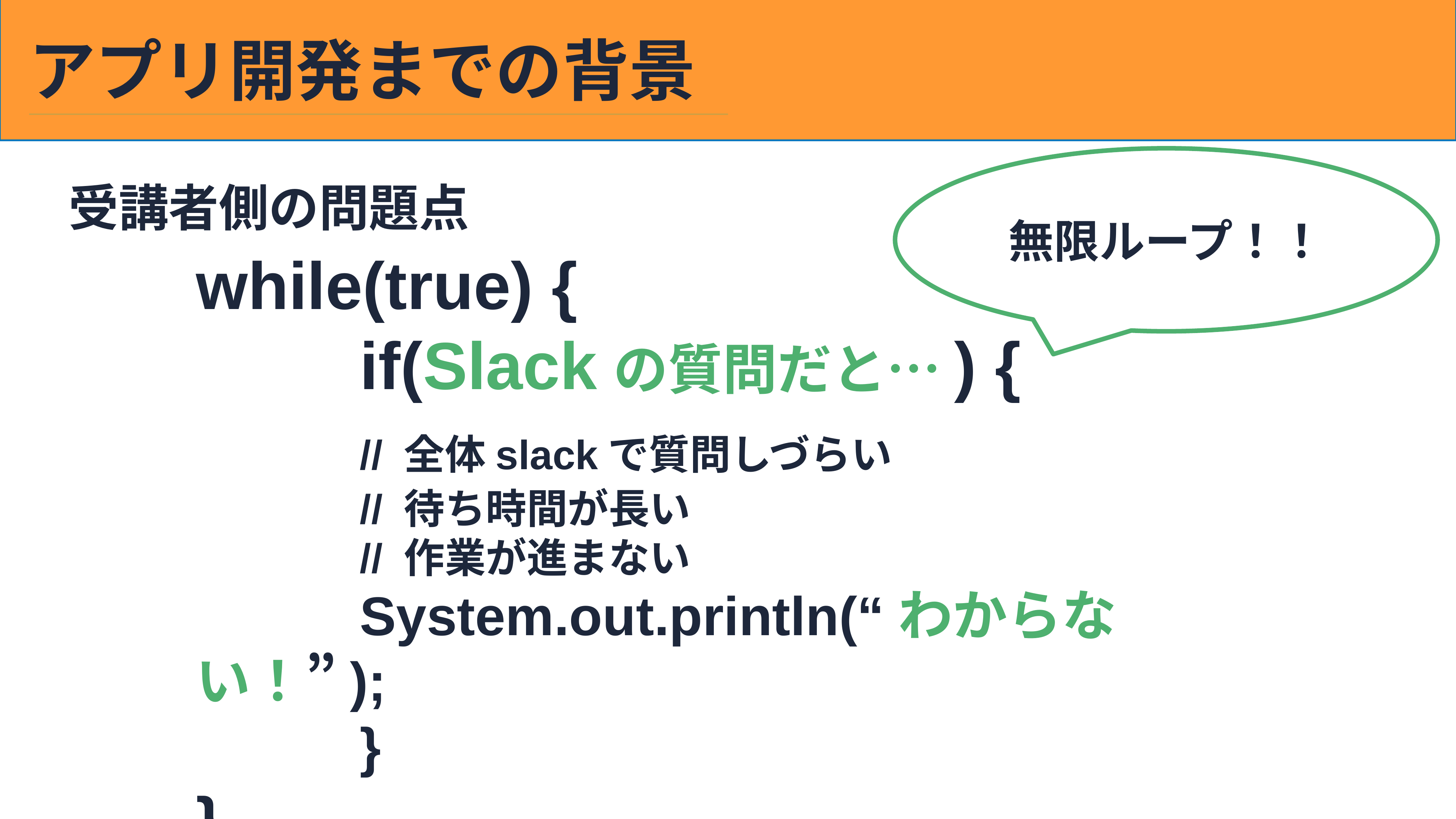

アプリ開発までの背景
無限ループ！！
受講者側の問題点
while(true) {
			if(Slackの質問だと…) {
			// 全体slackで質問しづらい
			// 待ち時間が長い
			// 作業が進まない
			System.out.println(“わからない！”);
 			}
}